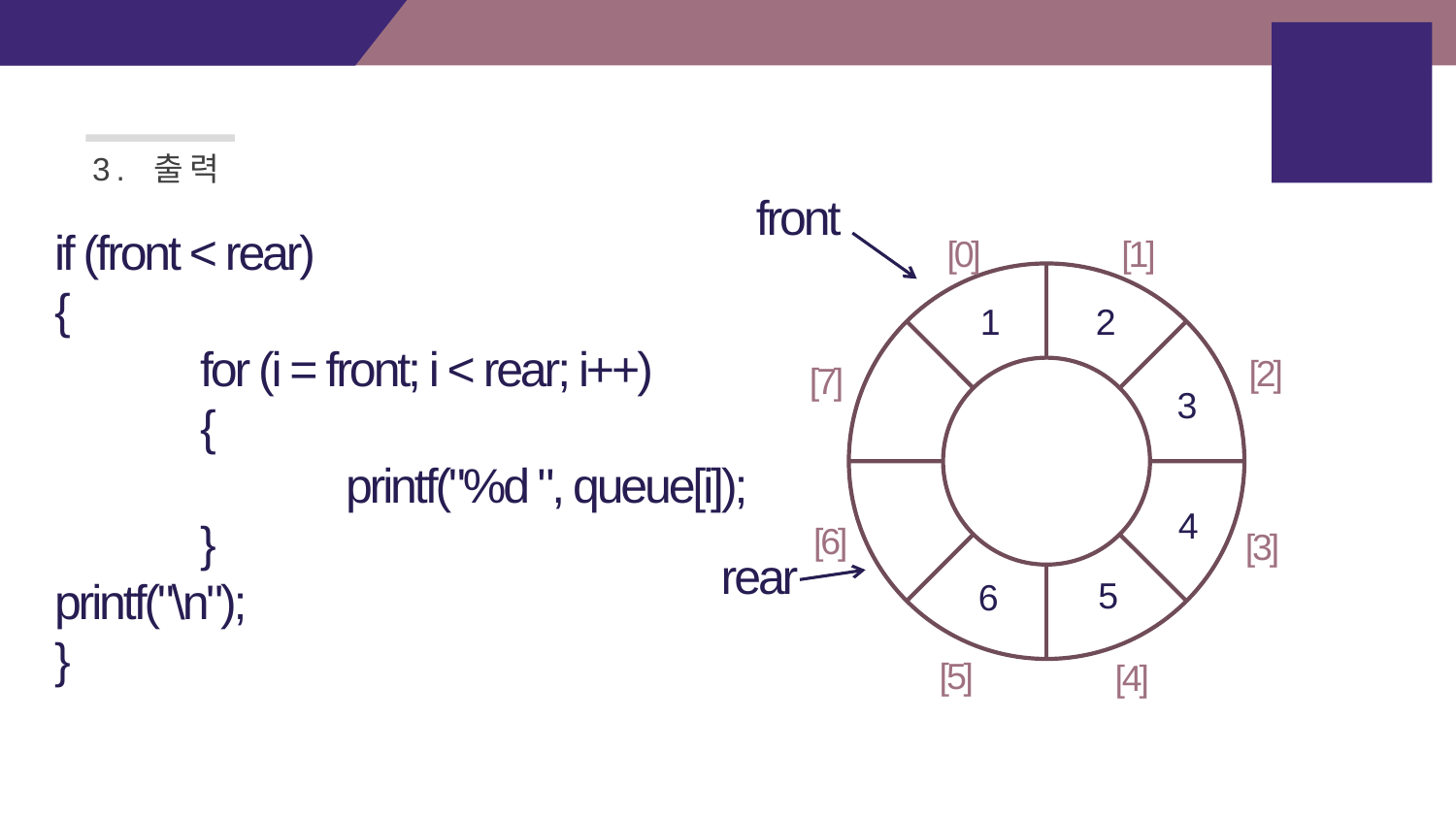

배열을
이용한
원형큐

3. 출력
front
if (front < rear)
{
	for (i = front; i < rear; i++)
	{
		printf("%d ", queue[i]);
	}
printf("\n");
}
[0]
[1]

1
2
[2]
[7]

3
4
[6]
[3]
rear
5
6
[5]
[4]